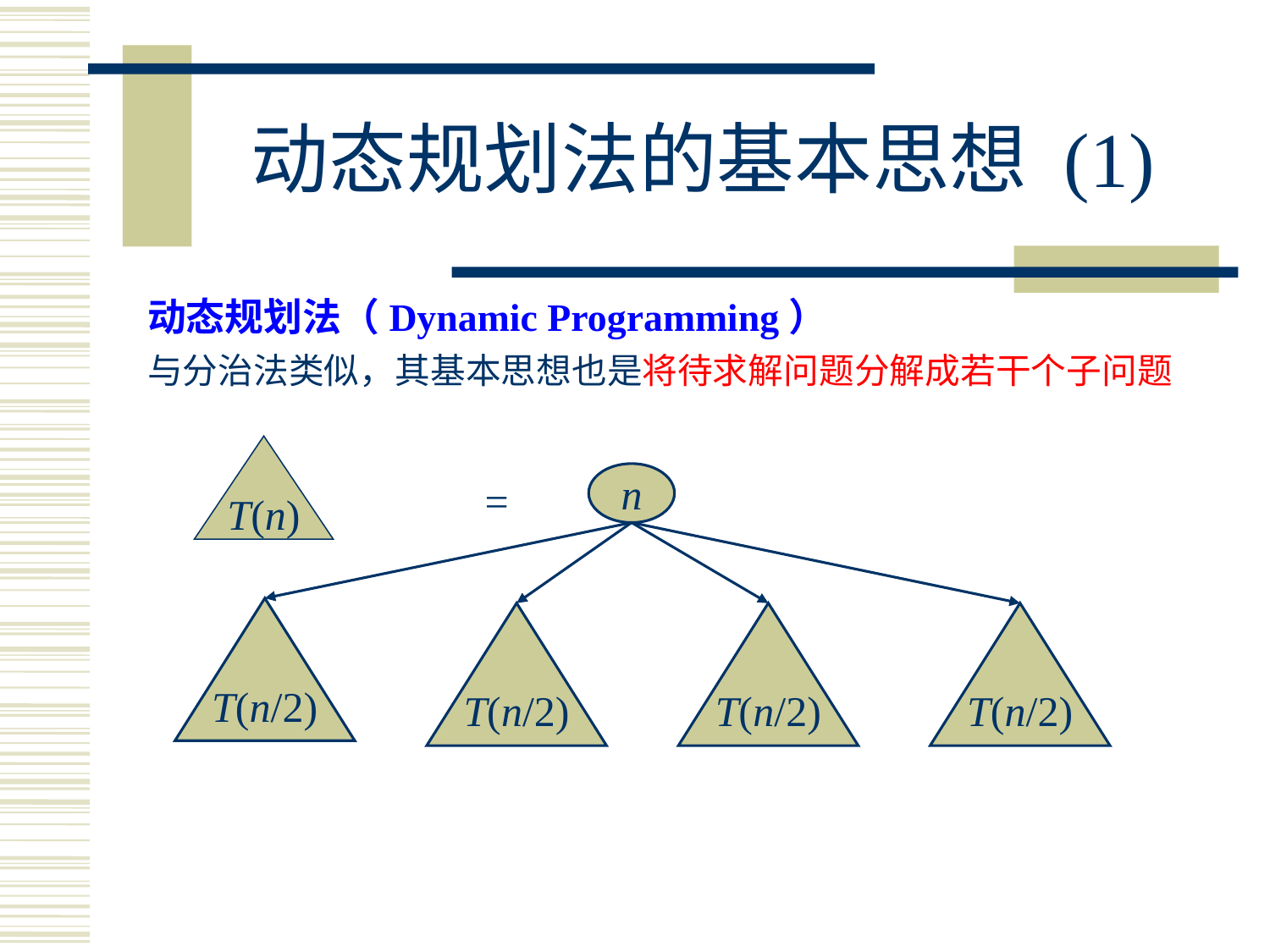

# 动态规划法的基本思想 (1)
动态规划法（Dynamic Programming）
与分治法类似，其基本思想也是将待求解问题分解成若干个子问题
T(n)
n
=
T(n/2)
T(n/2)
T(n/2)
T(n/2)